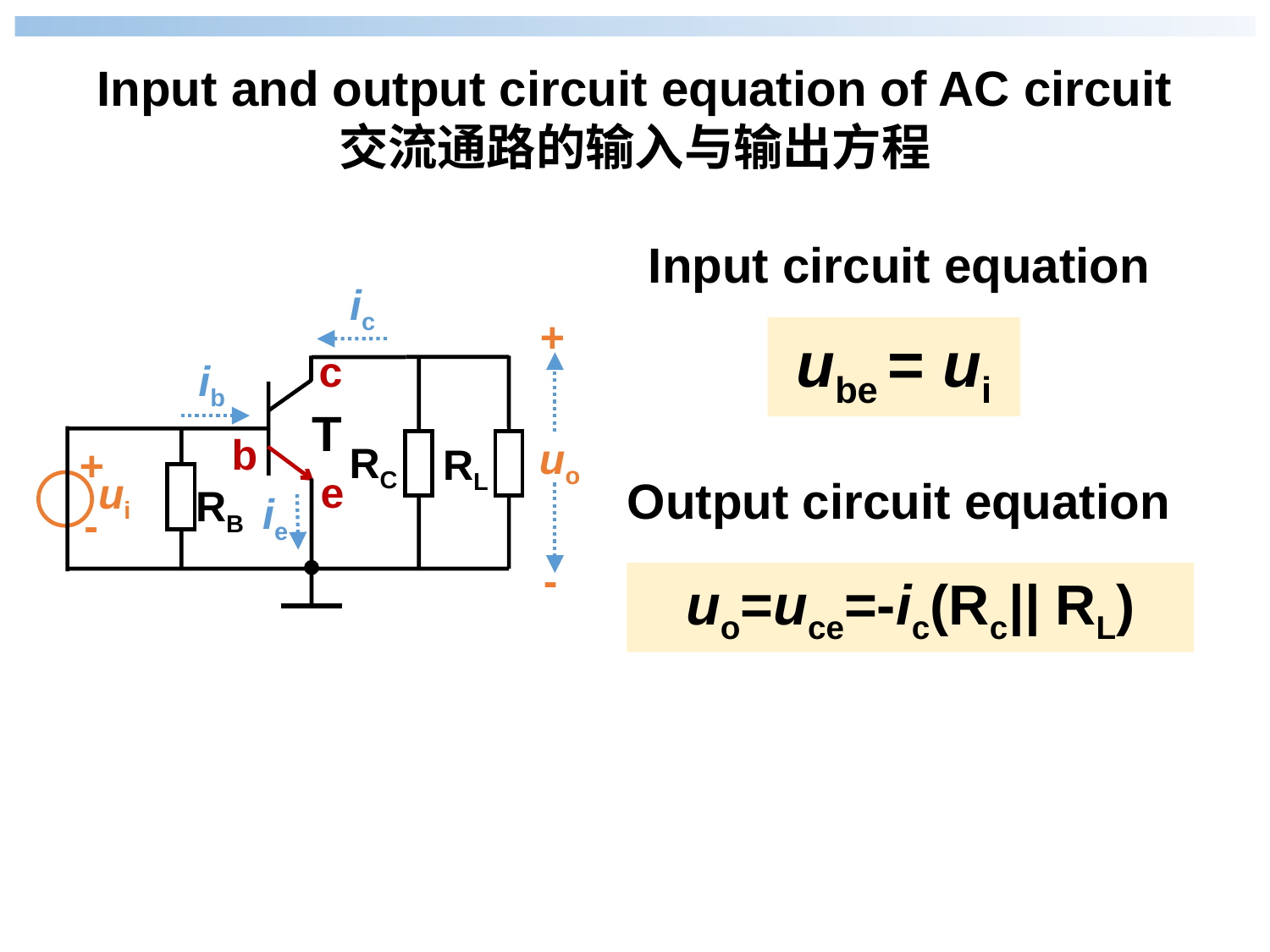

Input and output circuit equation of AC circuit 交流通路的输入与输出方程
Input circuit equation
ic
+

RC

RB

uo
+
ui

-
-

RL

T

c
b
e

ib
ie
ube = ui
Output circuit equation
uo=uce=-ic(Rc|| RL)